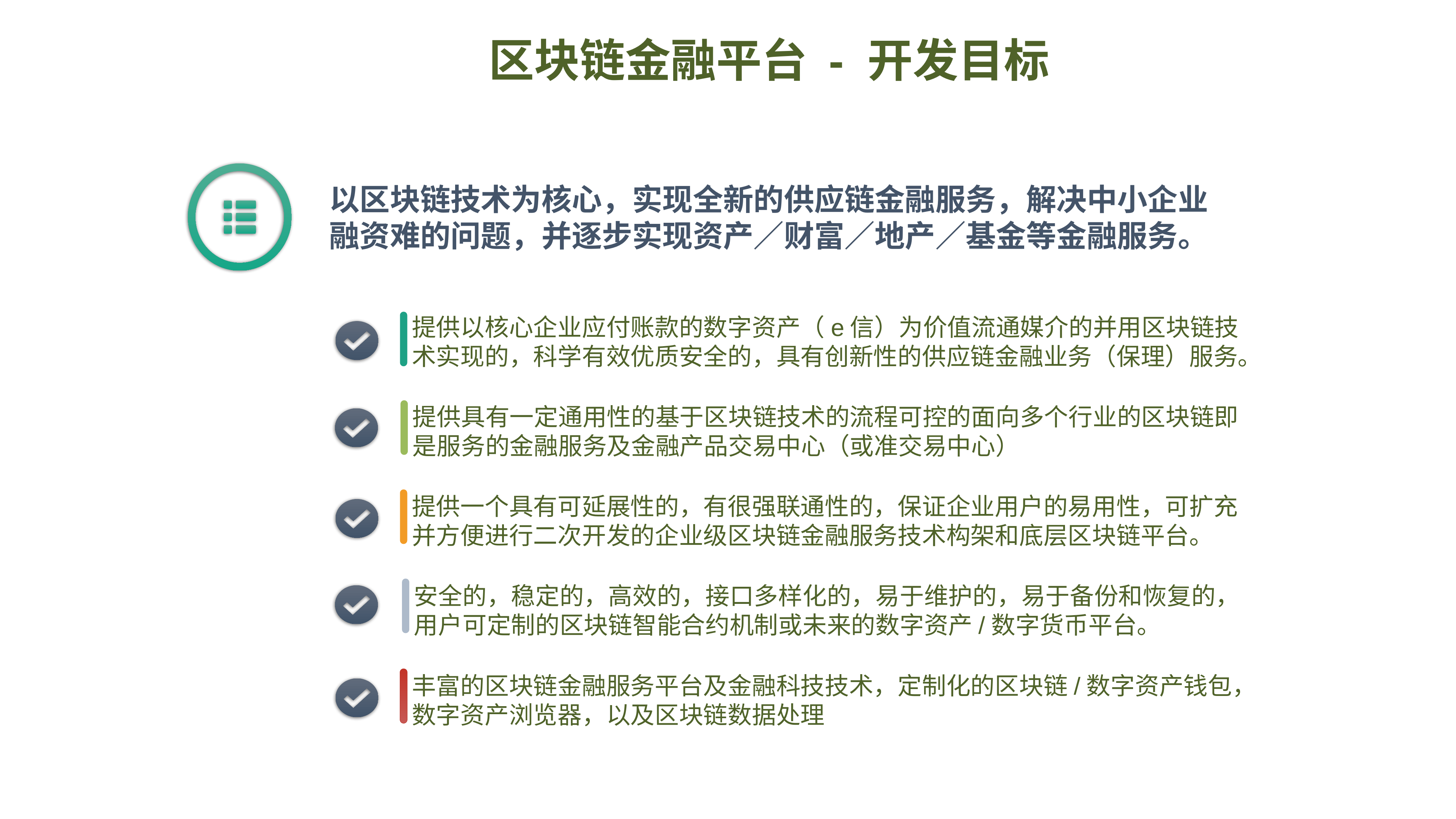

区块链金融平台 - 开发目标

以区块链技术为核心，实现全新的供应链金融服务，解决中小企业融资难的问题，并逐步实现资产／财富／地产／基金等金融服务。
提供以核心企业应付账款的数字资产（e信）为价值流通媒介的并用区块链技术实现的，科学有效优质安全的，具有创新性的供应链金融业务（保理）服务。

提供具有一定通用性的基于区块链技术的流程可控的面向多个行业的区块链即是服务的金融服务及金融产品交易中心（或准交易中心）

提供一个具有可延展性的，有很强联通性的，保证企业用户的易用性，可扩充并方便进行二次开发的企业级区块链金融服务技术构架和底层区块链平台。

安全的，稳定的，高效的，接口多样化的，易于维护的，易于备份和恢复的，用户可定制的区块链智能合约机制或未来的数字资产/数字货币平台。

丰富的区块链金融服务平台及金融科技技术，定制化的区块链/数字资产钱包，数字资产浏览器，以及区块链数据处理